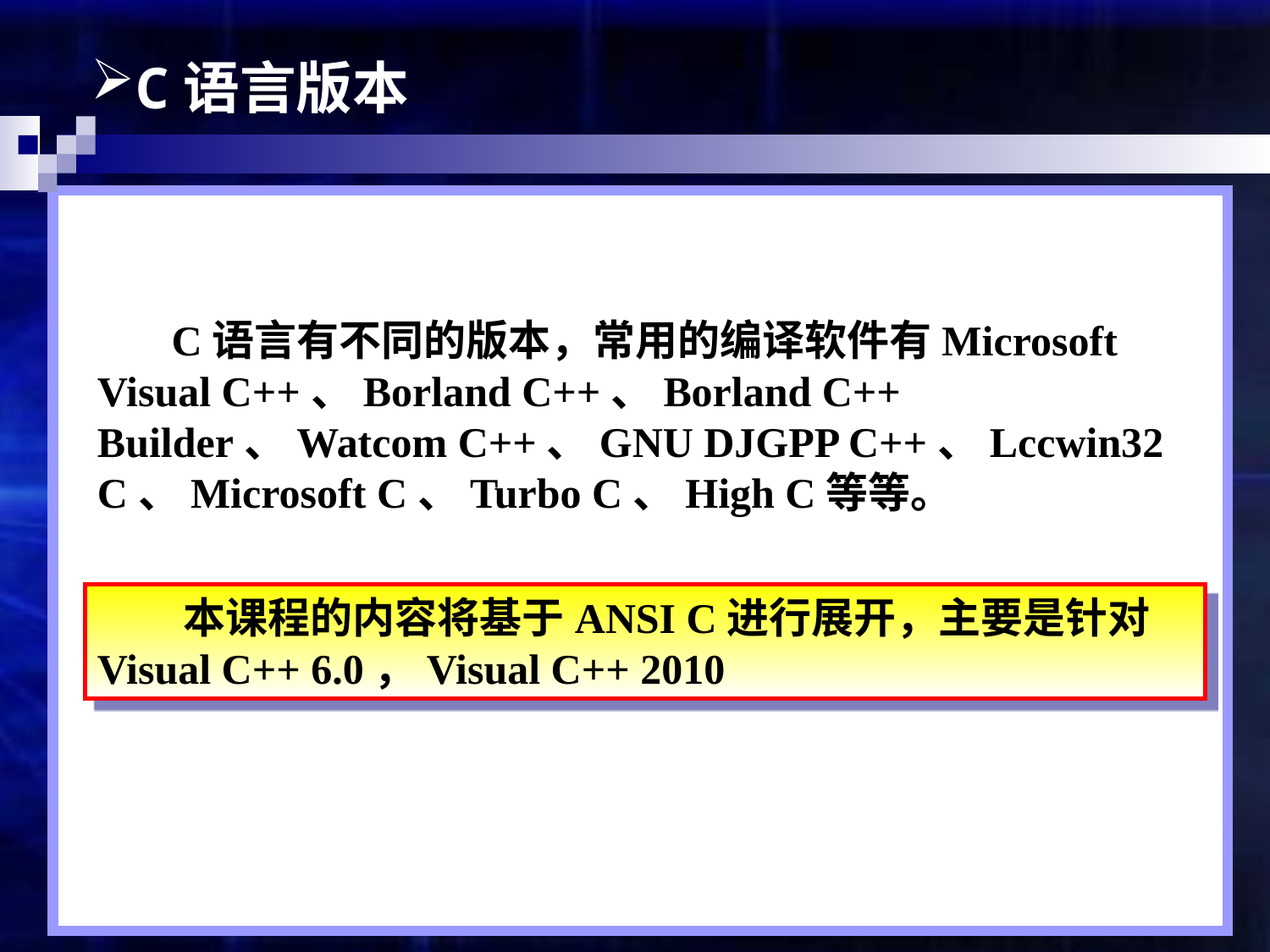

C语言版本
       C语言有不同的版本，常用的编译软件有Microsoft Visual C++、Borland C++、Borland C++ Builder、Watcom C++、GNU DJGPP C++、Lccwin32 C、Microsoft C、Turbo C、High C等等。
        本课程的内容将基于ANSI C进行展开，主要是针对Visual C++ 6.0，Visual C++ 2010